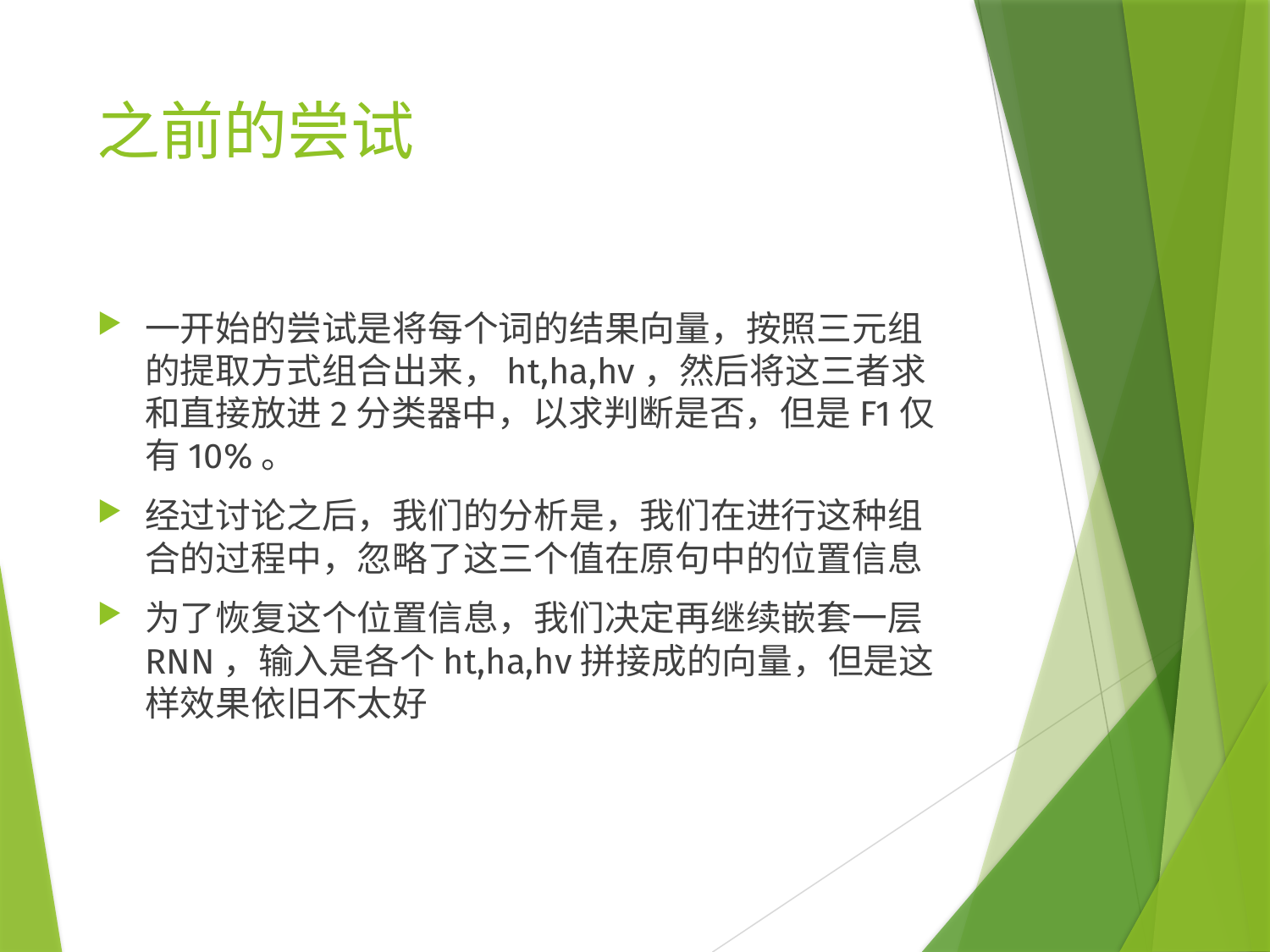

# 之前的尝试
一开始的尝试是将每个词的结果向量，按照三元组的提取方式组合出来，ht,ha,hv，然后将这三者求和直接放进2分类器中，以求判断是否，但是F1仅有10%。
经过讨论之后，我们的分析是，我们在进行这种组合的过程中，忽略了这三个值在原句中的位置信息
为了恢复这个位置信息，我们决定再继续嵌套一层RNN，输入是各个ht,ha,hv拼接成的向量，但是这样效果依旧不太好